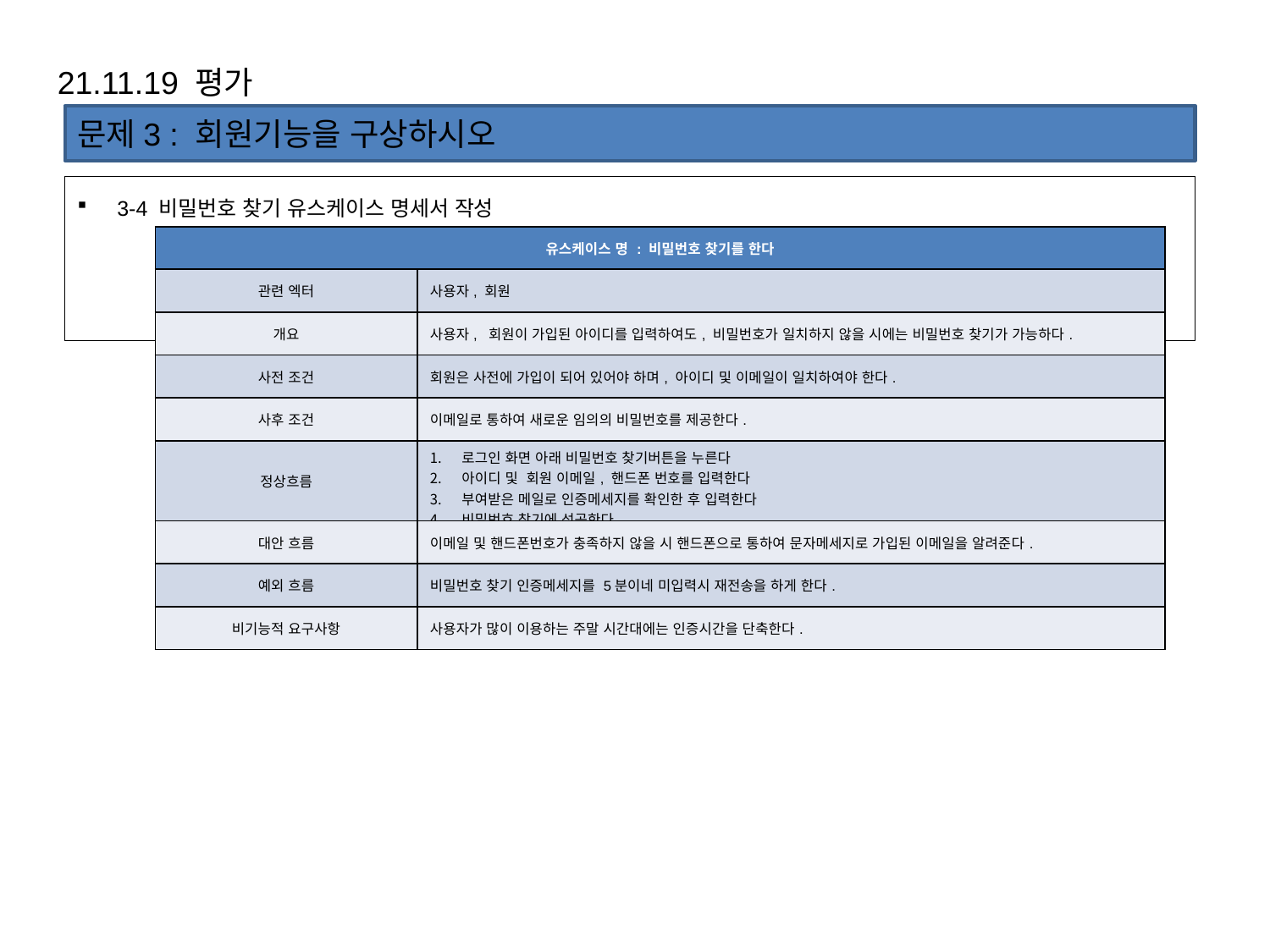

21.11.19 평가
문제3 : 회원기능을 구상하시오
3-4 비밀번호 찾기 유스케이스 명세서 작성

| 유스케이스 명 : 비밀번호 찾기를 한다 |  |
| --- | --- |
| 관련 엑터 | 사용자, 회원 |
| 개요 | 사용자, 회원이 가입된 아이디를 입력하여도, 비밀번호가 일치하지 않을 시에는 비밀번호 찾기가 가능하다. |
| 사전 조건 | 회원은 사전에 가입이 되어 있어야 하며, 아이디 및 이메일이 일치하여야 한다. |
| 사후 조건 | 이메일로 통하여 새로운 임의의 비밀번호를 제공한다. |
| 정상흐름 | 로그인 화면 아래 비밀번호 찾기버튼을 누른다 아이디 및 회원 이메일, 핸드폰 번호를 입력한다 부여받은 메일로 인증메세지를 확인한 후 입력한다 비밀번호 찾기에 성공한다 |
| 대안 흐름 | 이메일 및 핸드폰번호가 충족하지 않을 시 핸드폰으로 통하여 문자메세지로 가입된 이메일을 알려준다. |
| 예외 흐름 | 비밀번호 찾기 인증메세지를 5분이네 미입력시 재전송을 하게 한다. |
| 비기능적 요구사항 | 사용자가 많이 이용하는 주말 시간대에는 인증시간을 단축한다. |